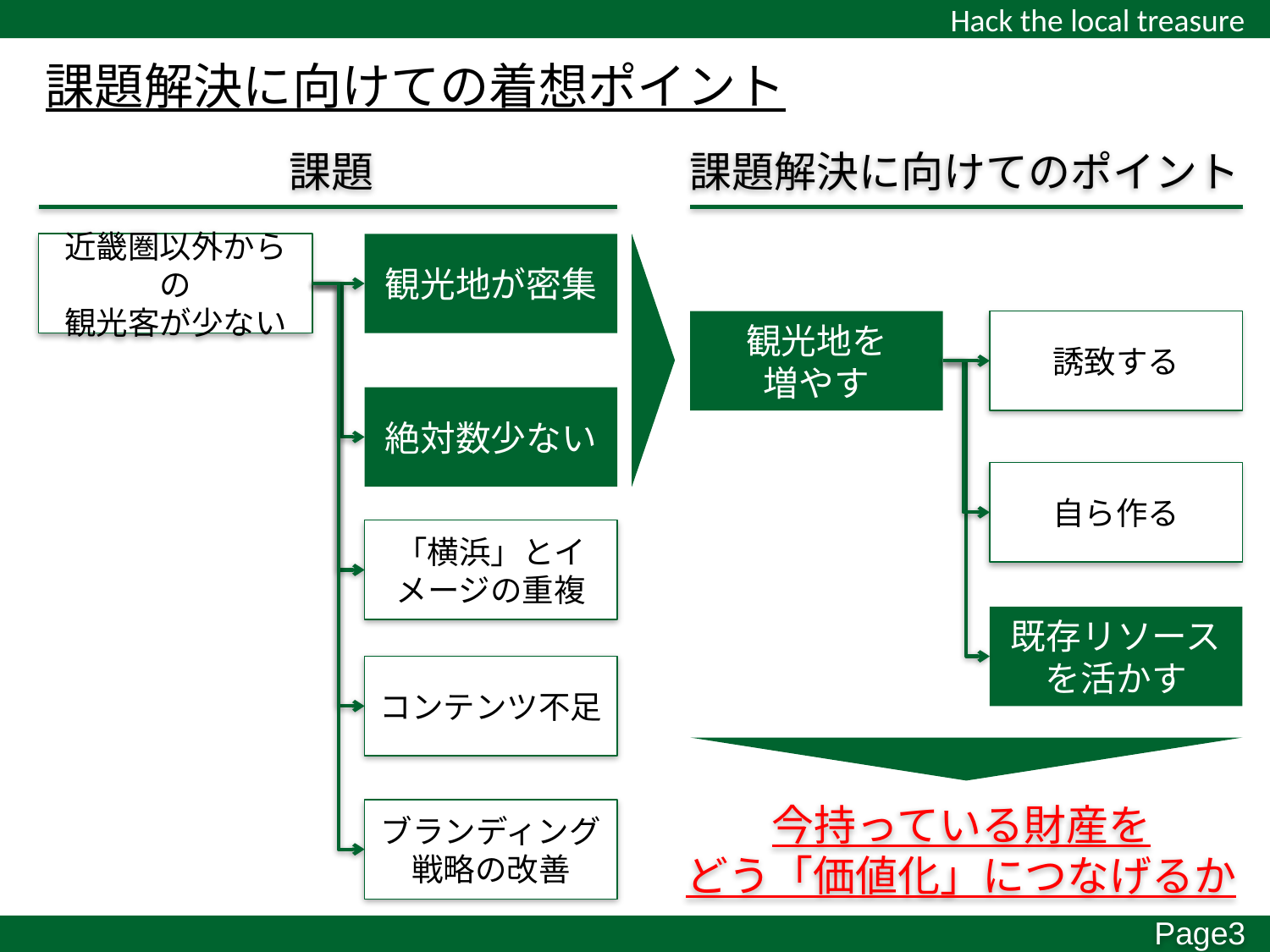

# 課題解決に向けての着想ポイント
課題
課題解決に向けてのポイント
近畿圏以外からの
観光客が少ない
観光地が密集
観光地を
増やす
誘致する

絶対数少ない
自ら作る
「横浜」とイメージの重複
既存リソース
を活かす
コンテンツ不足

今持っている財産を
どう「価値化」につなげるか
ブランディング戦略の改善
Page3